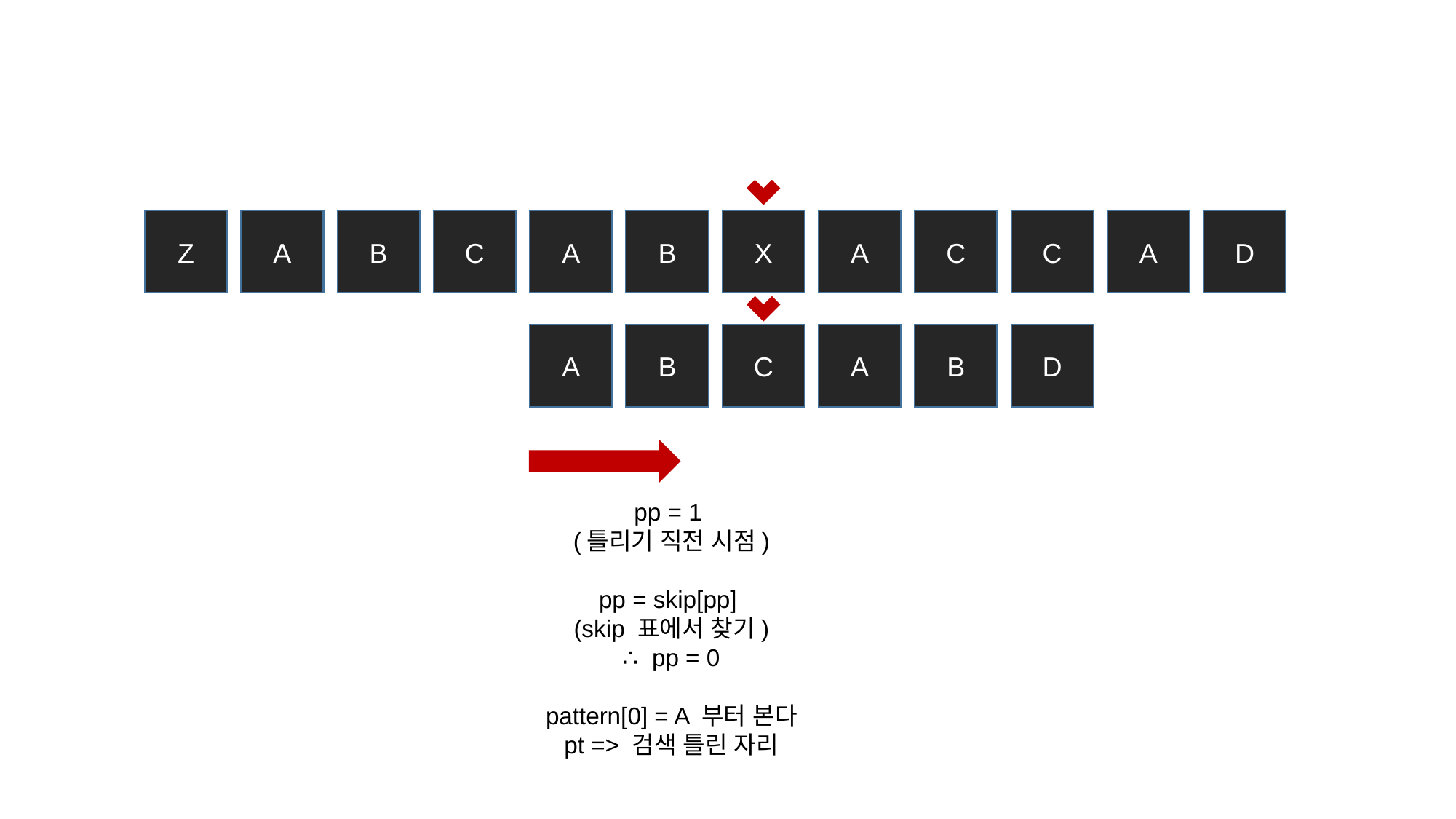

Z
A
B
C
A
B
X
A
C
C
A
D

A
B
C
A
B
D

pp = 1
(틀리기 직전 시점)

pp = skip[pp]
(skip 표에서 찾기)
∴  pp = 0

pattern[0] = A 부터 본다
pt => 검색 틀린 자리